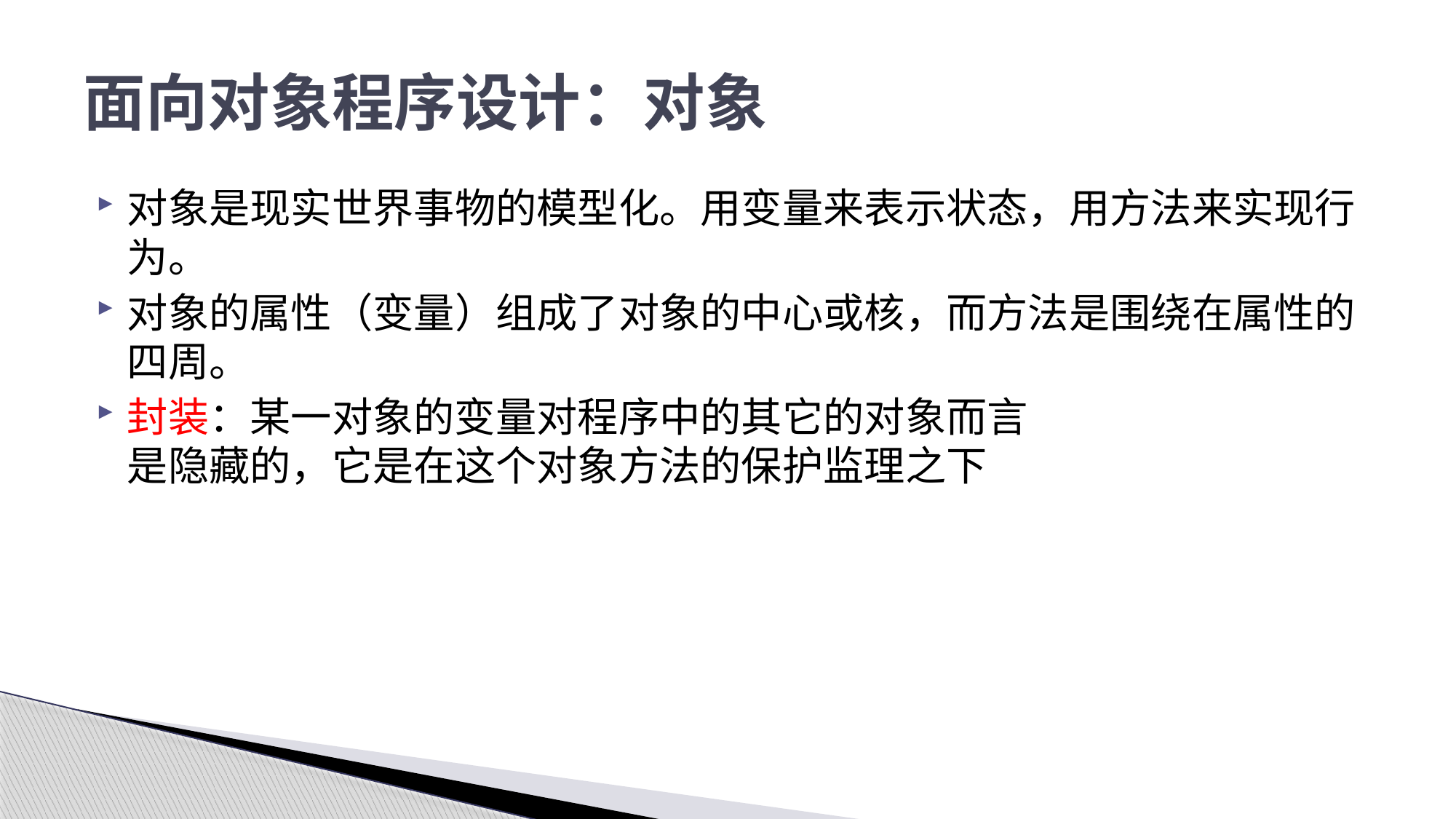

# 面向对象程序设计：对象
对象是现实世界事物的模型化。用变量来表示状态，用方法来实现行为。
对象的属性（变量）组成了对象的中心或核，而方法是围绕在属性的四周。
封装：某一对象的变量对程序中的其它的对象而言
是隐藏的，它是在这个对象方法的保护监理之下